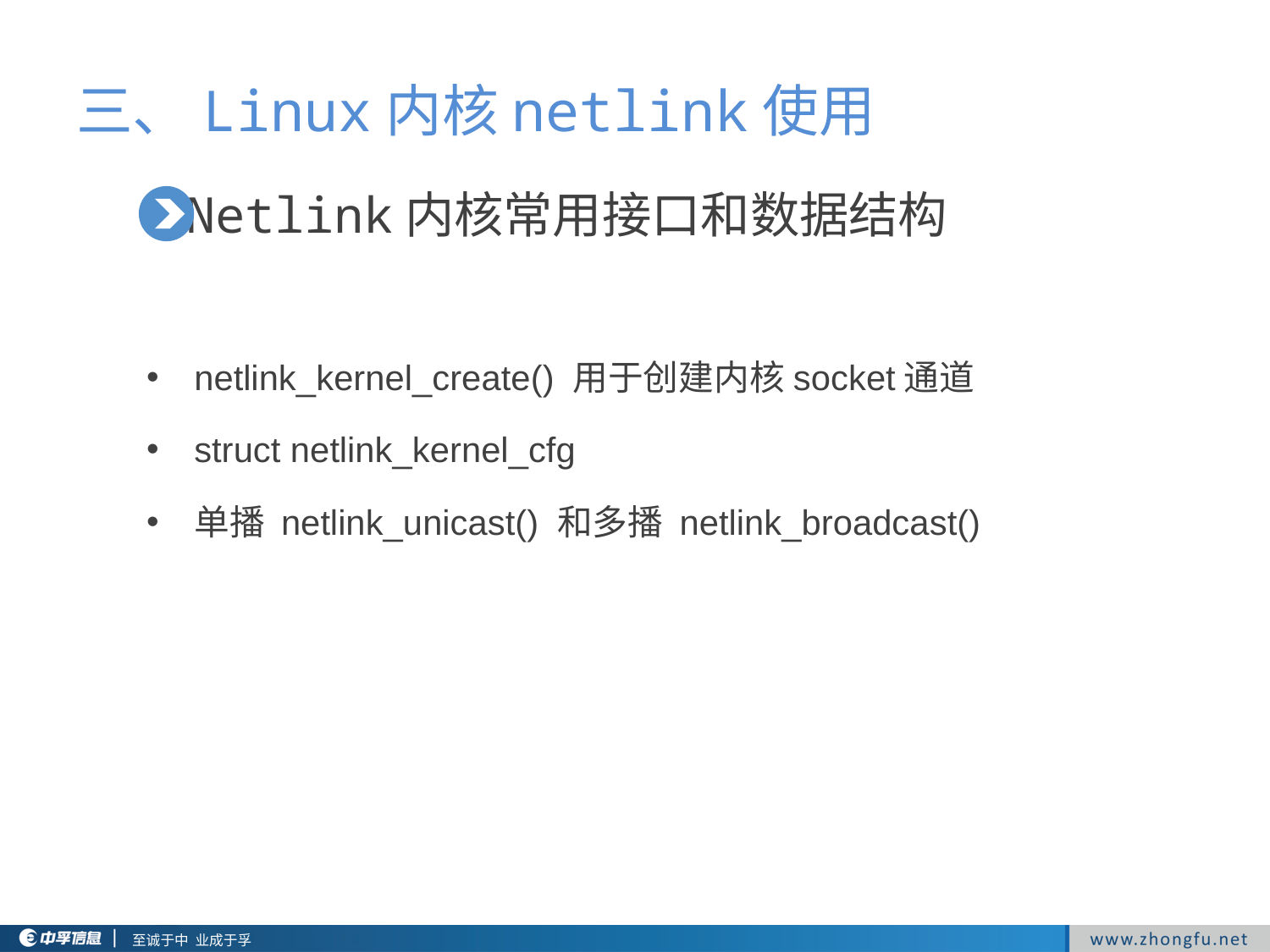

三、Linux内核netlink使用
Netlink内核常用接口和数据结构

netlink_kernel_create() 用于创建内核socket通道
struct netlink_kernel_cfg
单播 netlink_unicast() 和多播 netlink_broadcast()